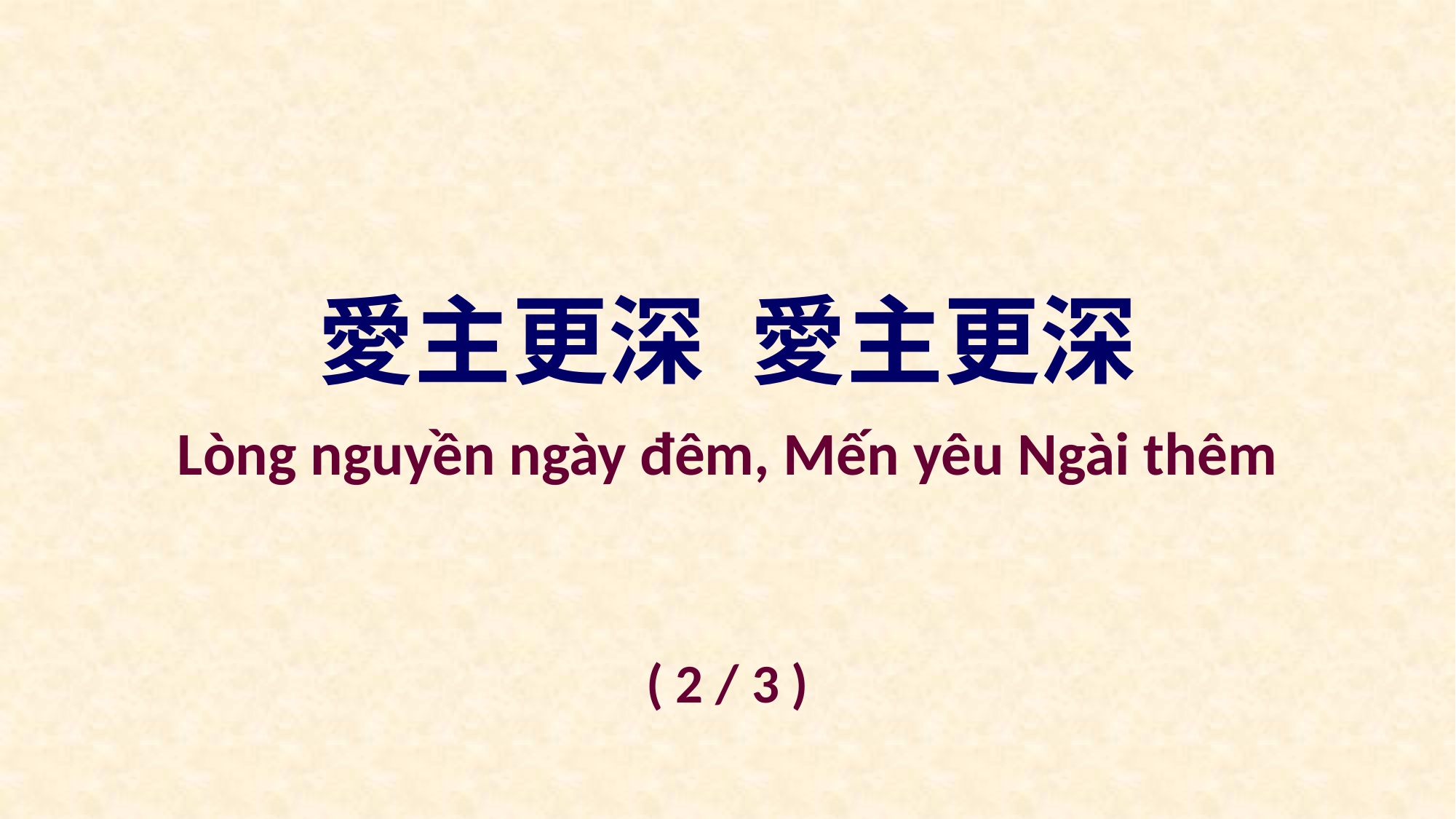

愛主更深  愛主更深
Lòng nguyền ngày đêm, Mến yêu Ngài thêm
( 2 / 3 )